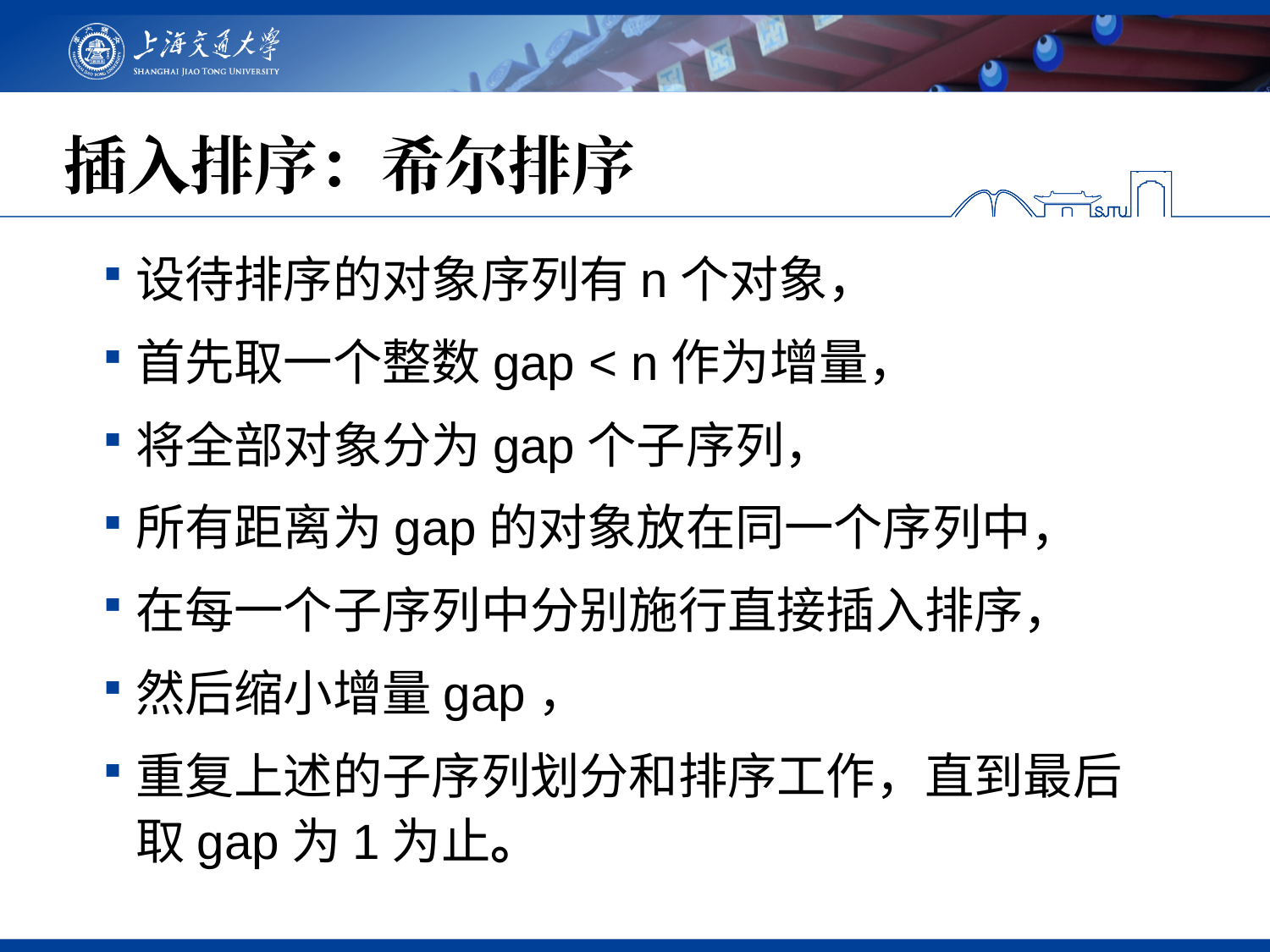

# 插入排序：希尔排序
设待排序的对象序列有n个对象，
首先取一个整数gap < n作为增量，
将全部对象分为gap个子序列，
所有距离为gap的对象放在同一个序列中，
在每一个子序列中分别施行直接插入排序，
然后缩小增量gap，
重复上述的子序列划分和排序工作，直到最后取gap为1为止。